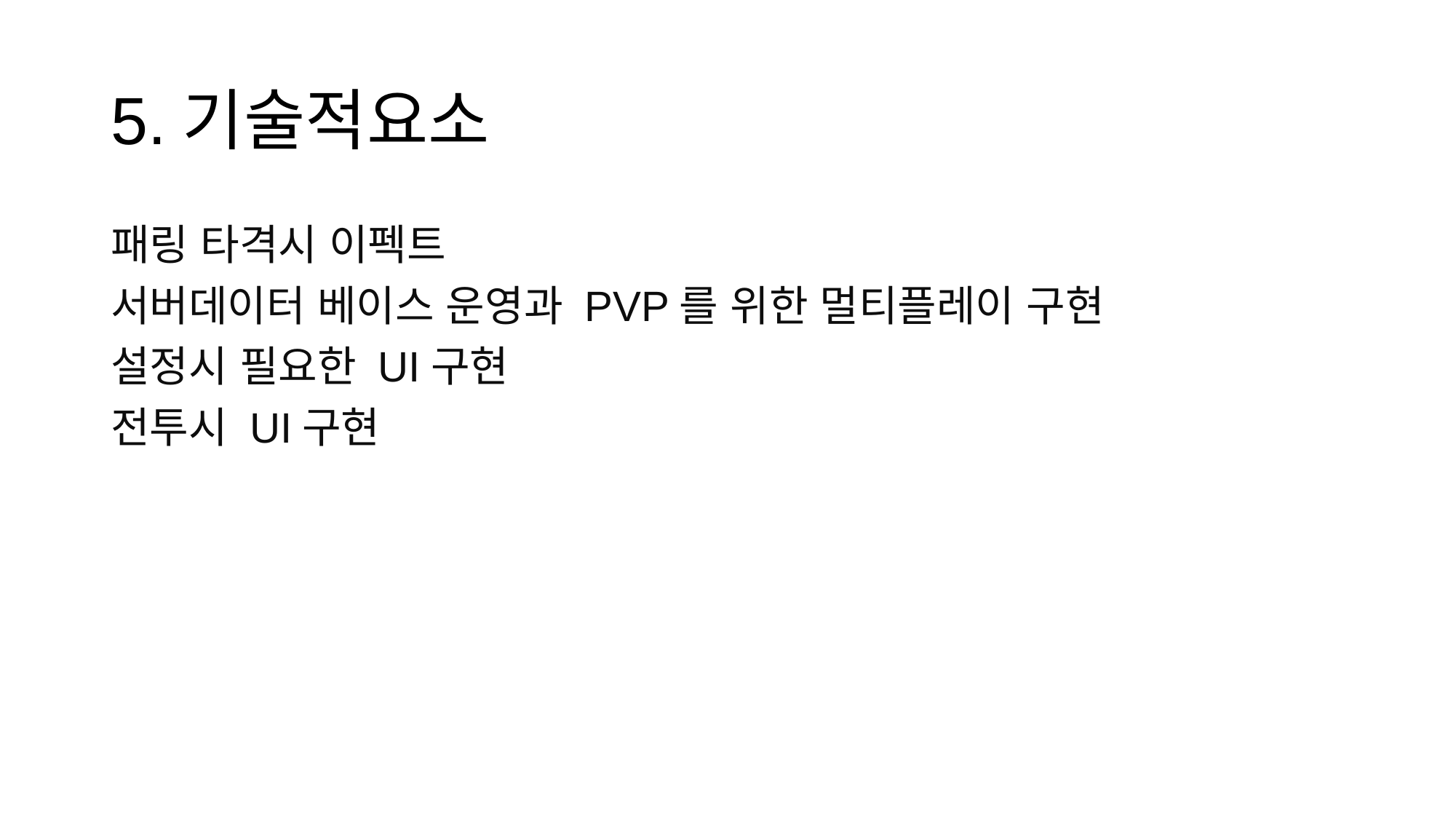

# 5.기술적요소
패링 타격시 이펙트
서버데이터 베이스 운영과 PVP를 위한 멀티플레이 구현
설정시 필요한 UI구현
전투시 UI구현